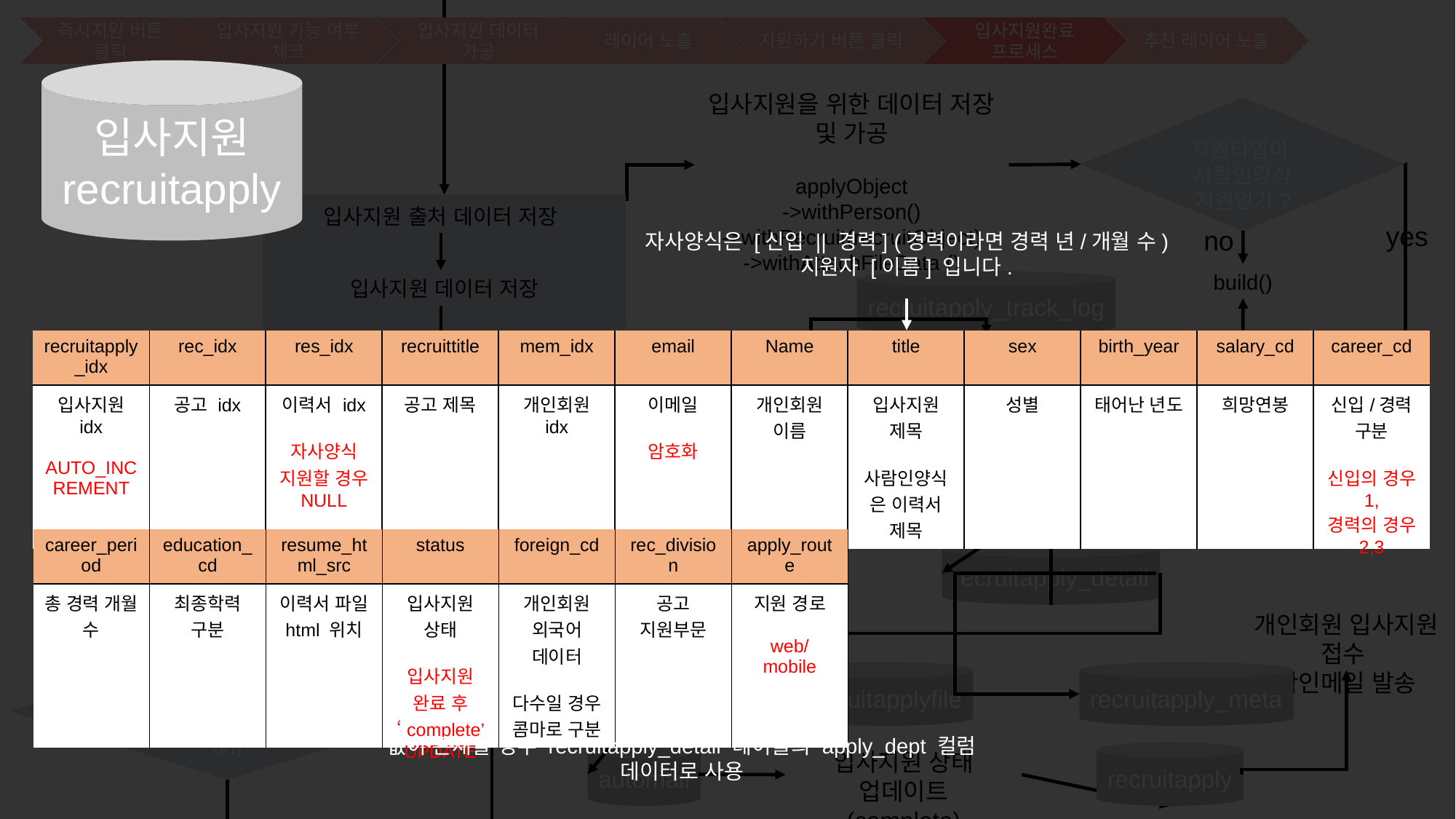

지원하기 버튼 클릭
입사지원완료 프로세스
레이어 노출
즉시지원 버튼 클릭
입사지원 가능 여부 체크
입사지원 데이터 가공
추천 레이어 노출
입사지원 recruitapply
입사지원을 위한 데이터 저장 및 가공

applyObject
->withPerson()
->withRecruit(recruitObject)
->withAttachFileData ()
지원타입이
사람인양식 지원인가?
Try
입사지원 출처 데이터 저장
입사지원 데이터 저장
입사지원 메일 데이터 생성
입사지원 완료 후 메일 발송
입사지원 완료 상태 업데이트
자사양식은 [신입 || 경력] (경력이라면 경력 년/개월 수) 지원자 [이름] 입니다.
yes
no
build()
recruitapply_track_log
데이터 저장 및 가공

applyObject
->withResumes()
->widhCandidateProfile()
| recruitapply\_idx | rec\_idx | res\_idx | recruittitle | mem\_idx | email | Name | title | sex | birth\_year | salary\_cd | career\_cd |
| --- | --- | --- | --- | --- | --- | --- | --- | --- | --- | --- | --- |
| 입사지원 idx AUTO\_INCREMENT | 공고 idx | 이력서 idx 자사양식 지원할 경우 NULL | 공고 제목 | 개인회원 idx | 이메일 암호화 | 개인회원 이름 | 입사지원 제목 사람인양식은 이력서 제목 | 성별 | 태어난 년도 | 희망연봉 | 신입/경력 구분 신입의 경우 1, 경력의 경우 2,3 |
입사지원 출처 데이터 저장
입사지원 데이터 저장
recruitapply
recruit_apply_hire_reason
recruitapply_interview_answer
| career\_period | education\_cd | resume\_html\_src | status | foreign\_cd | rec\_division | apply\_route |
| --- | --- | --- | --- | --- | --- | --- |
| 총 경력 개월 수 | 최종학력 구분 | 이력서 파일 html 위치 | 입사지원 상태 입사지원 완료 후 ‘complete’ UPDATE | 개인회원 외국어 데이터 다수일 경우 콤마로 구분 | 공고 지원부문 | 지원 경로 web/ mobile |
recruitapply_detail
입사지원 메일 데이터 생성
개인회원 입사지원 접수
확인메일 발송
Catch (InvalidDataException)
recruitapplyfile
recruitapply_meta
입사지원 메일 데이터 저장
값이 존재할 경우 recruitapply_detail 테이블의 apply_dept 컬럼 데이터로 사용
입사지원 상태 업데이트
(complete)
recruitapply
automail